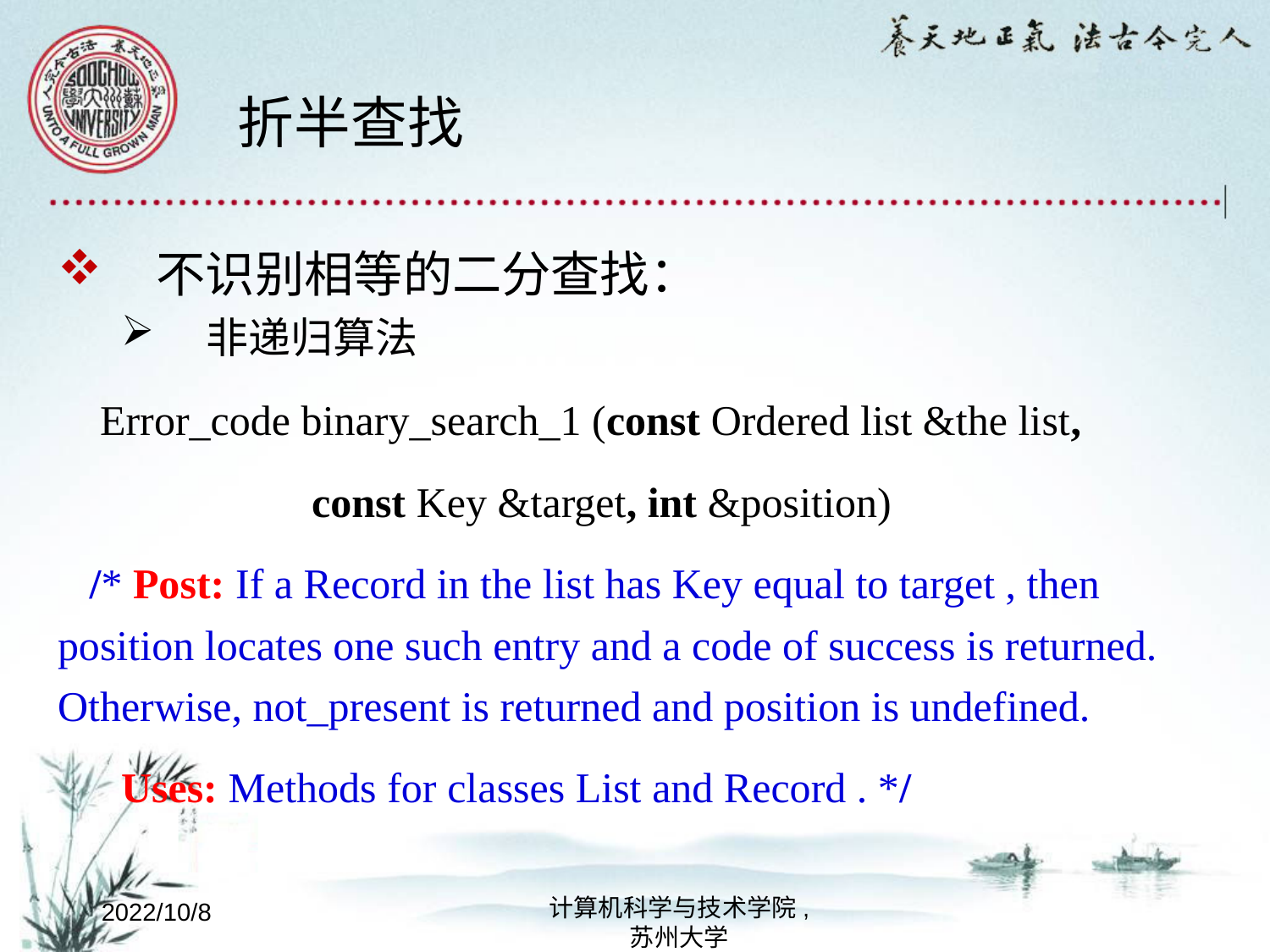

# 折半查找
不识别相等的二分查找：
非递归算法
    Error_code binary_search_1 (const Ordered list &the list,
		const Key &target, int &position)
   /* Post: If a Record in the list has Key equal to target , then position locates one such entry and a code of success is returned. Otherwise, not_present is returned and position is undefined.
      Uses: Methods for classes List and Record . */
计算机科学与技术学院,
苏州大学
2022/10/8